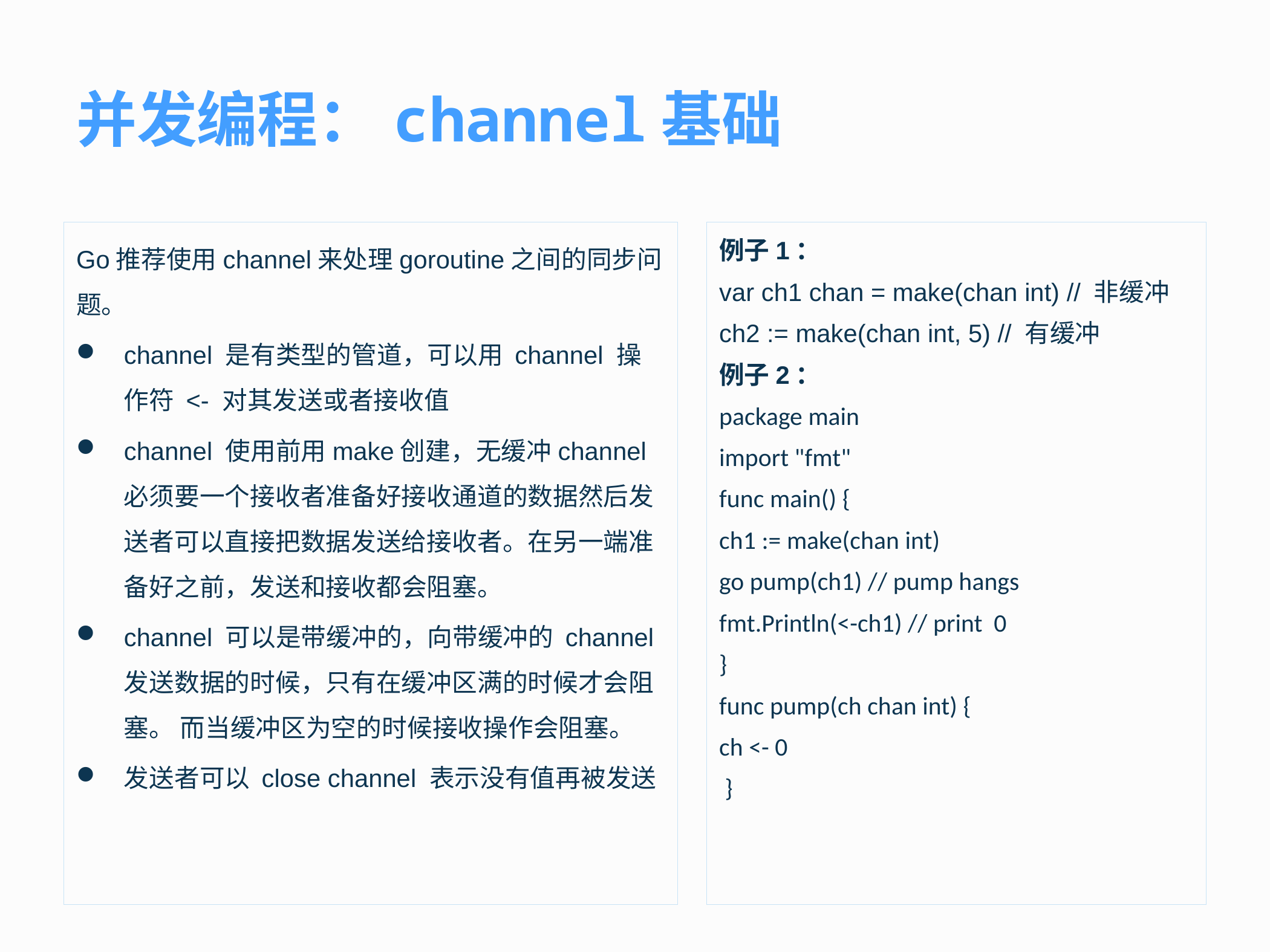

# 并发编程：channel基础
Go推荐使用channel来处理goroutine之间的同步问题。
channel 是有类型的管道，可以用 channel 操作符 <- 对其发送或者接收值
channel 使用前用make创建，无缓冲channel必须要一个接收者准备好接收通道的数据然后发送者可以直接把数据发送给接收者。在另一端准备好之前，发送和接收都会阻塞。
channel 可以是带缓冲的，向带缓冲的 channel 发送数据的时候，只有在缓冲区满的时候才会阻塞。 而当缓冲区为空的时候接收操作会阻塞。
发送者可以 close channel 表示没有值再被发送

例子1：
var ch1 chan = make(chan int) // 非缓冲
ch2 := make(chan int, 5) // 有缓冲
例子2：
package main
import "fmt"
func main() {
ch1 := make(chan int)
go pump(ch1) // pump hangs
fmt.Println(<-ch1) // print  0
}
func pump(ch chan int) {
ch <- 0
 }